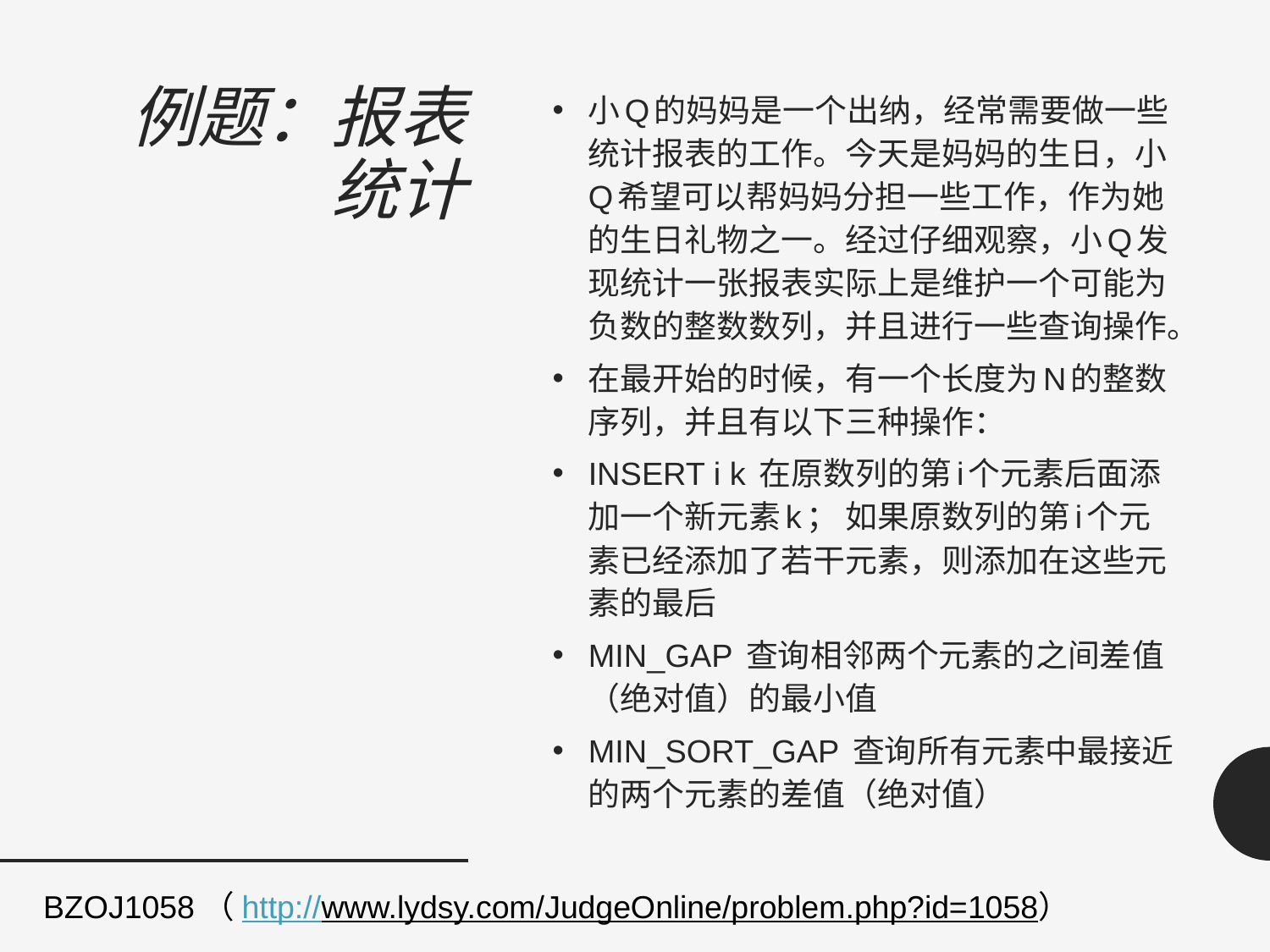

# 例题：报表统计
小Q的妈妈是一个出纳，经常需要做一些统计报表的工作。今天是妈妈的生日，小Q希望可以帮妈妈分担一些工作，作为她的生日礼物之一。经过仔细观察，小Q发现统计一张报表实际上是维护一个可能为负数的整数数列，并且进行一些查询操作。
在最开始的时候，有一个长度为N的整数序列，并且有以下三种操作：
INSERT i k 在原数列的第i个元素后面添加一个新元素k； 如果原数列的第i个元素已经添加了若干元素，则添加在这些元素的最后
MIN_GAP 查询相邻两个元素的之间差值（绝对值）的最小值
MIN_SORT_GAP 查询所有元素中最接近的两个元素的差值（绝对值）
BZOJ1058（http://www.lydsy.com/JudgeOnline/problem.php?id=1058）